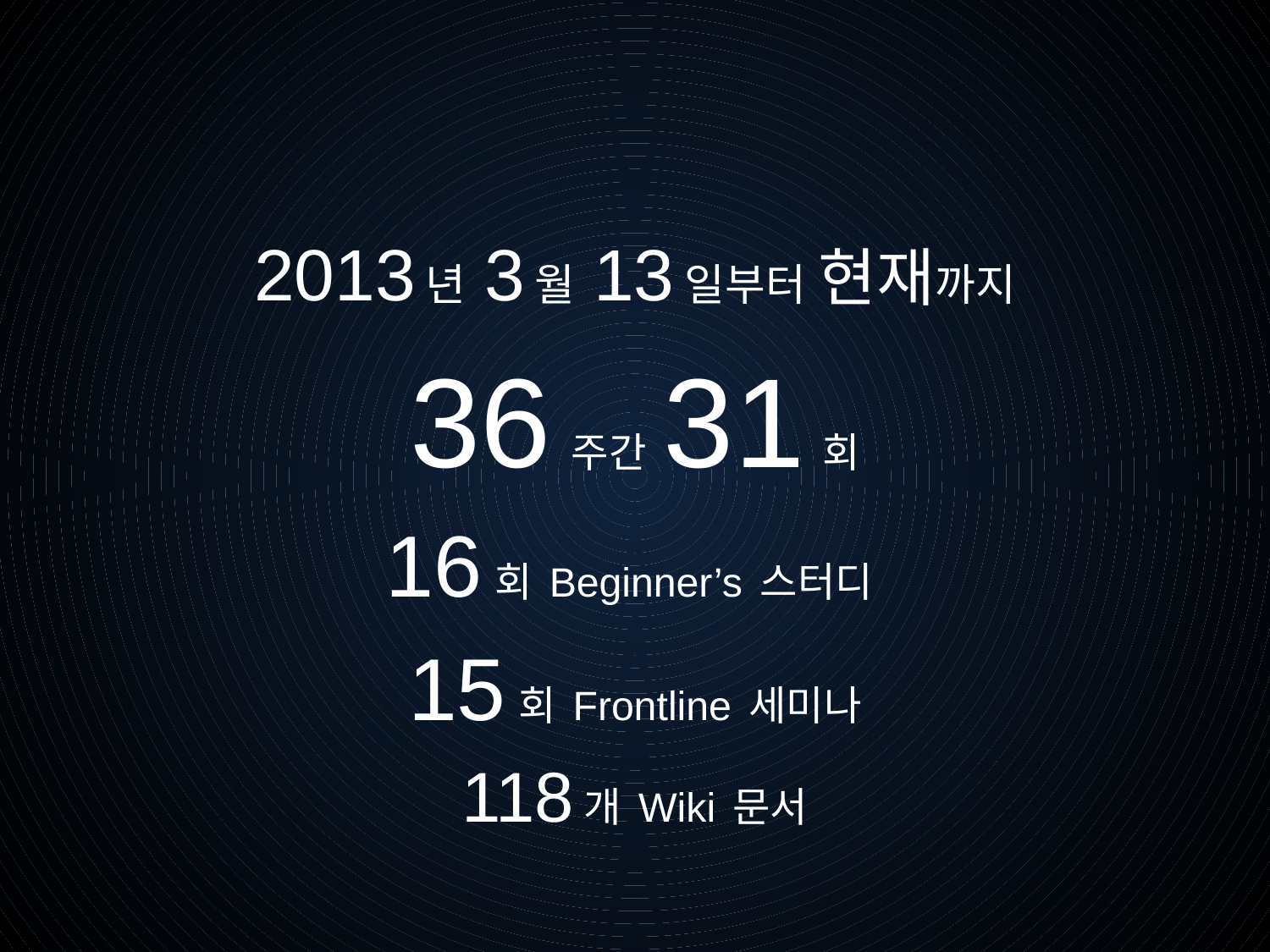

#
2013년 3월 13일부터 현재까지
36 주간 31회
16회 Beginner’s 스터디
15회 Frontline 세미나
118개 Wiki 문서